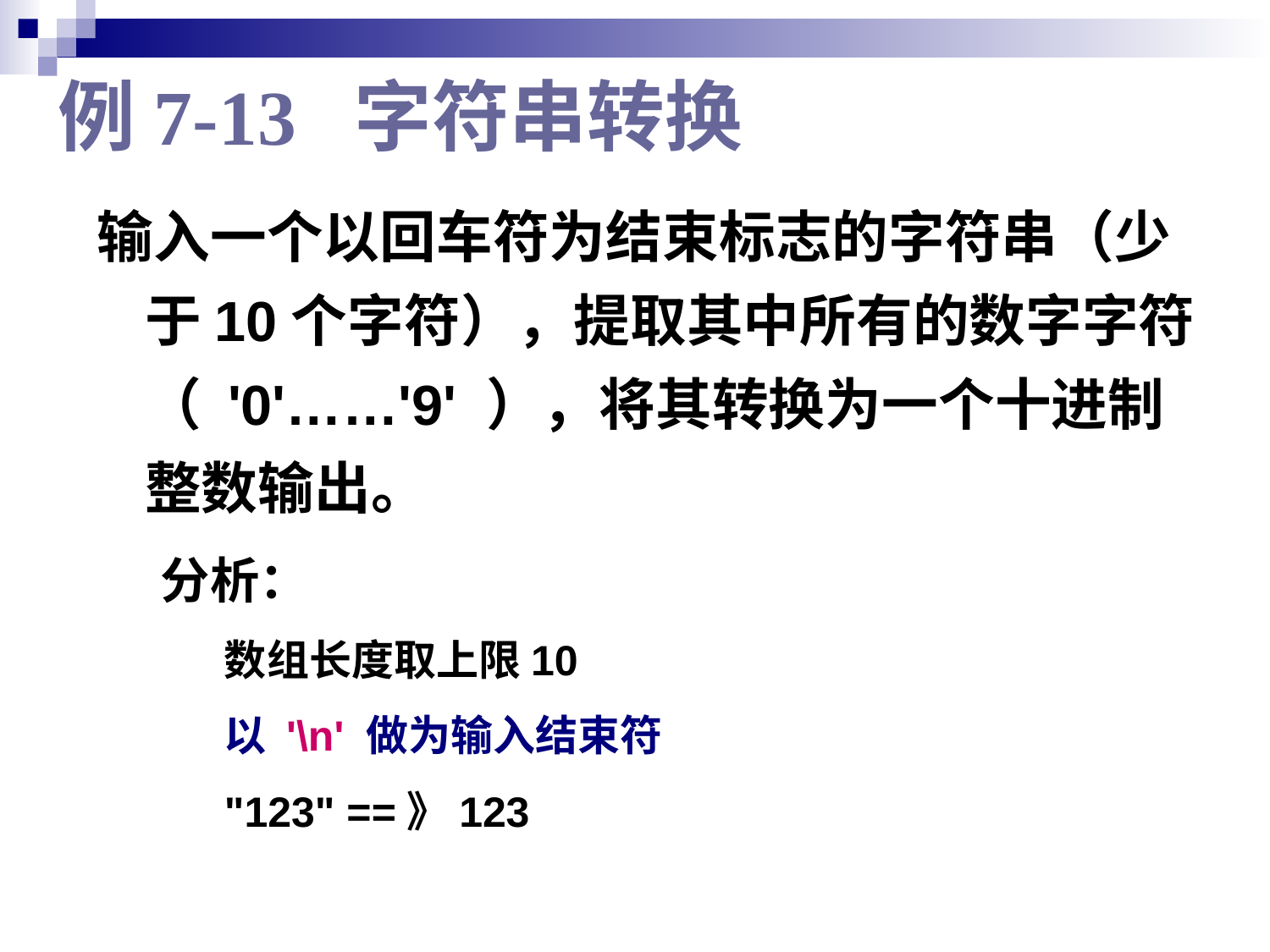

# 例7-13  字符串转换
输入一个以回车符为结束标志的字符串（少于10个字符），提取其中所有的数字字符（ '0'……'9' ），将其转换为一个十进制整数输出。
分析：
数组长度取上限10
以 '\n' 做为输入结束符
"123" ==》123